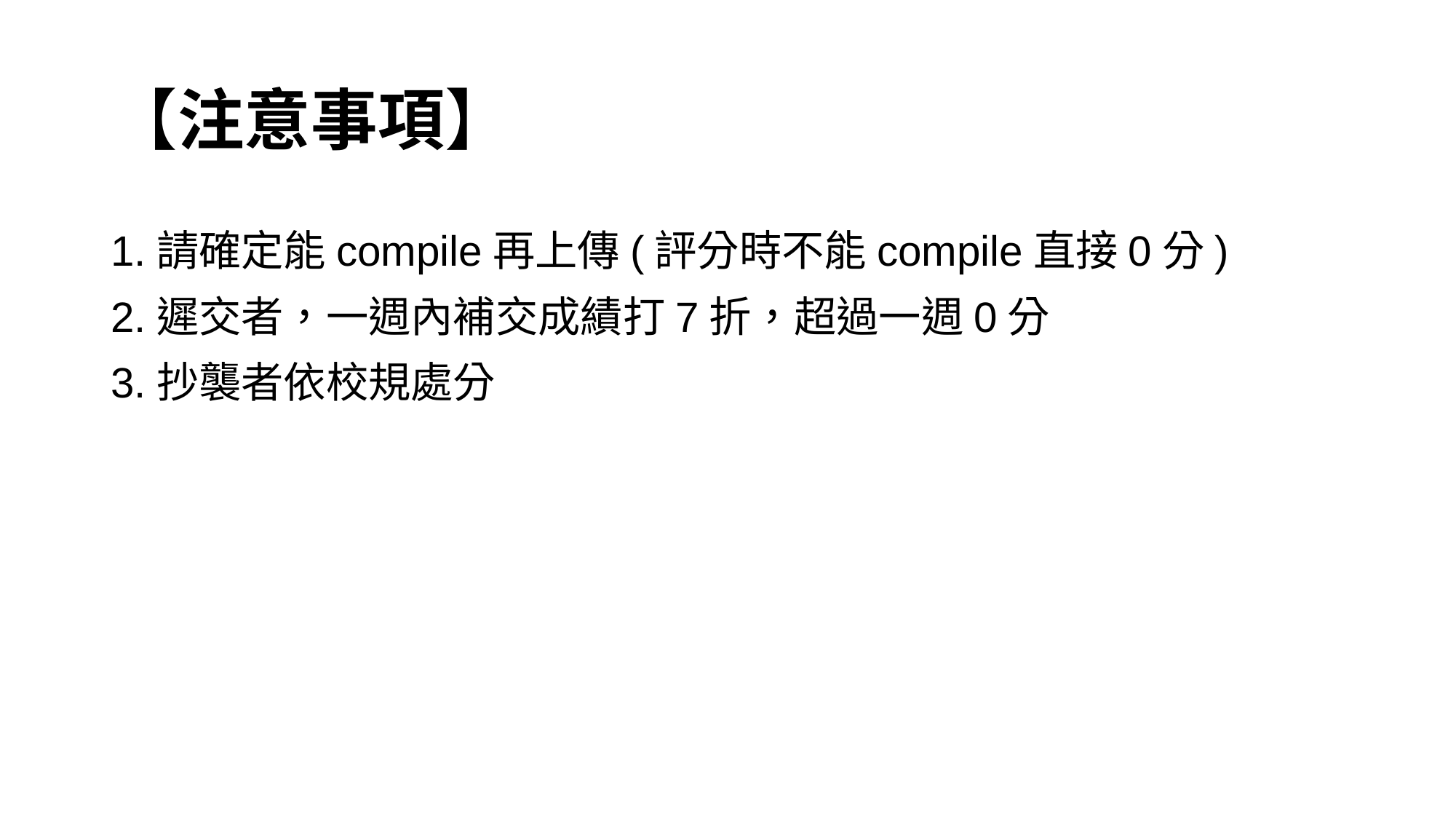

# 【注意事項】
1.請確定能compile再上傳(評分時不能compile直接0分)
2.遲交者，一週內補交成績打7折，超過一週0分
3.抄襲者依校規處分